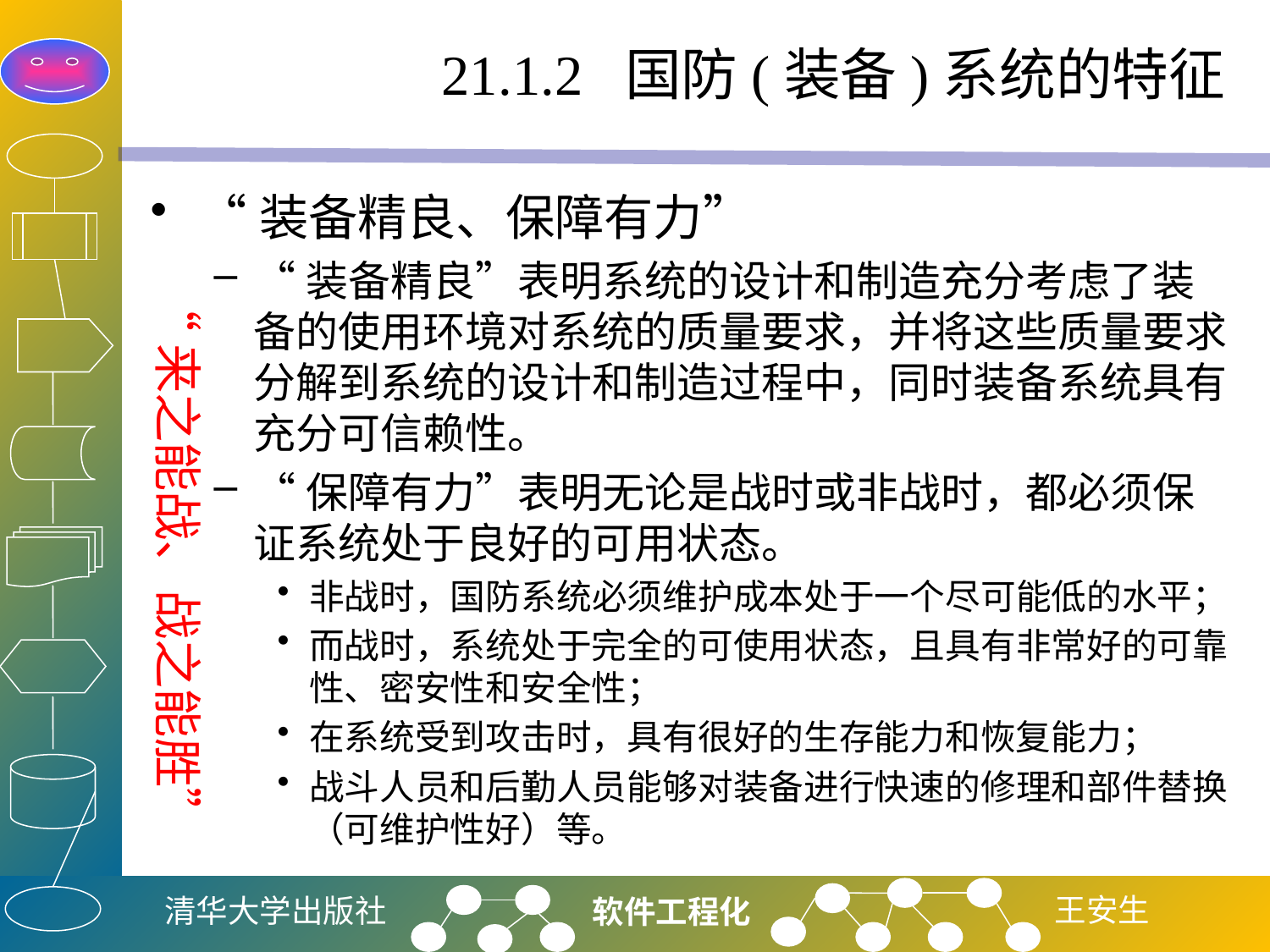

# 21.1.2  国防(装备)系统的特征
“装备精良、保障有力”
“装备精良”表明系统的设计和制造充分考虑了装备的使用环境对系统的质量要求，并将这些质量要求分解到系统的设计和制造过程中，同时装备系统具有充分可信赖性。
“保障有力”表明无论是战时或非战时，都必须保证系统处于良好的可用状态。
非战时，国防系统必须维护成本处于一个尽可能低的水平；
而战时，系统处于完全的可使用状态，且具有非常好的可靠性、密安性和安全性；
在系统受到攻击时，具有很好的生存能力和恢复能力；
战斗人员和后勤人员能够对装备进行快速的修理和部件替换（可维护性好）等。

“来之能战、战之能胜”